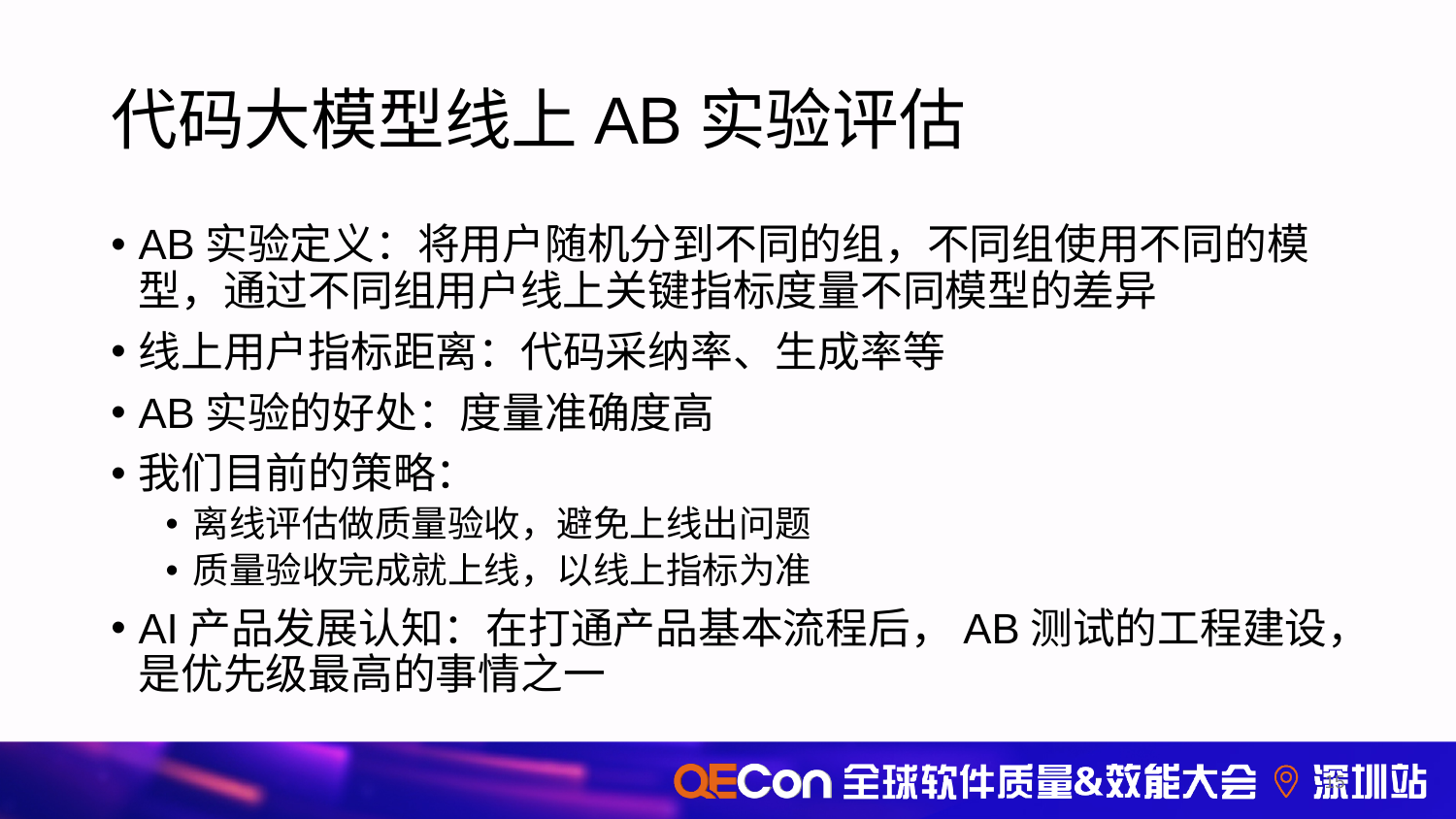

# 代码大模型线上AB实验评估
AB实验定义：将用户随机分到不同的组，不同组使用不同的模型，通过不同组用户线上关键指标度量不同模型的差异
线上用户指标距离：代码采纳率、生成率等
AB实验的好处：度量准确度高
我们目前的策略：
离线评估做质量验收，避免上线出问题
质量验收完成就上线，以线上指标为准
AI产品发展认知：在打通产品基本流程后，AB测试的工程建设，是优先级最高的事情之一
15